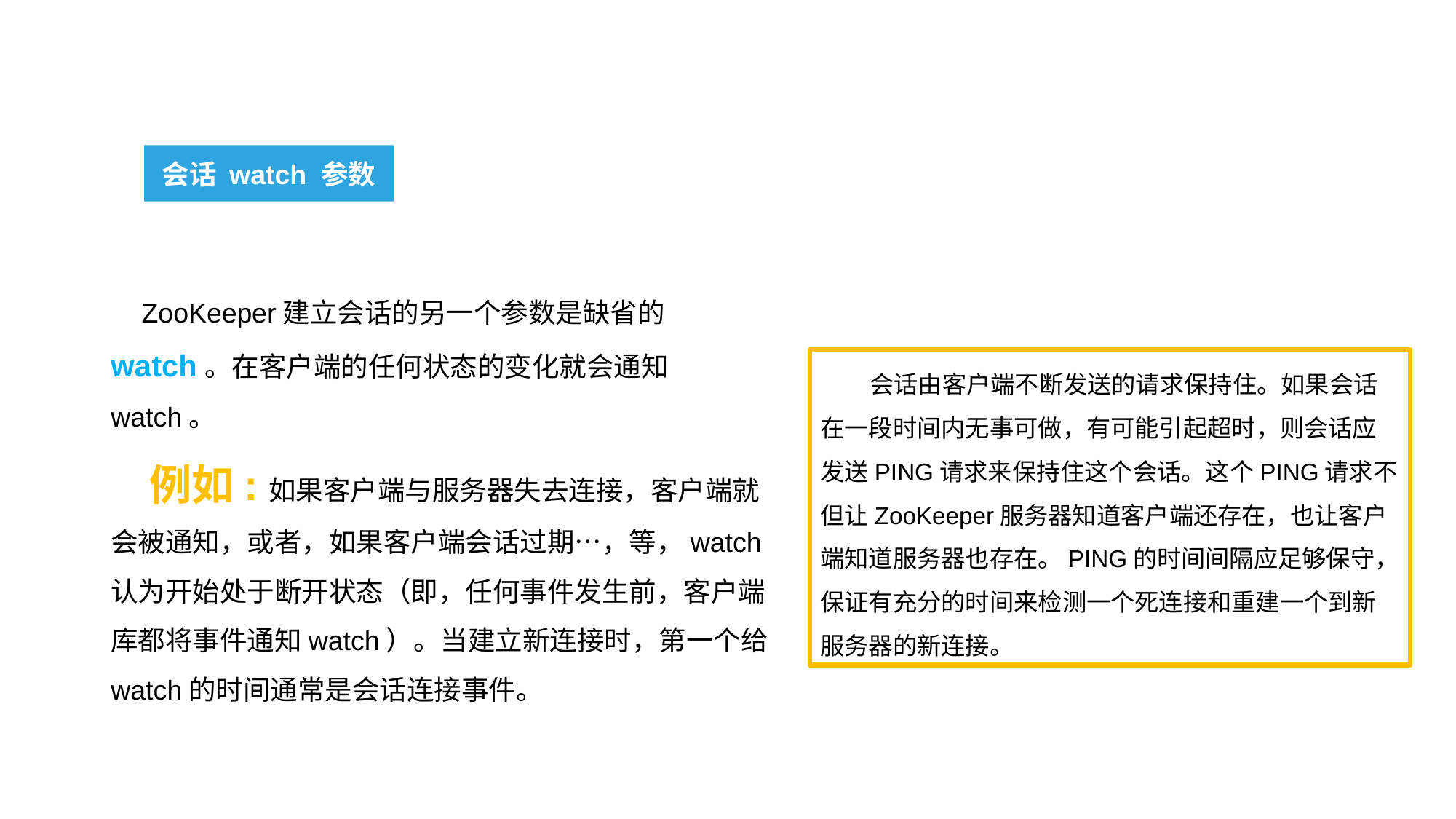

第三章    会话管理
会话 watch 参数
    ZooKeeper建立会话的另一个参数是缺省的watch。在客户端的任何状态的变化就会通知watch。
    例如:如果客户端与服务器失去连接，客户端就会被通知，或者，如果客户端会话过期…，等，watch认为开始处于断开状态（即，任何事件发生前，客户端库都将事件通知watch）。当建立新连接时，第一个给watch的时间通常是会话连接事件。
        会话由客户端不断发送的请求保持住。如果会话在一段时间内无事可做，有可能引起超时，则会话应发送PING请求来保持住这个会话。这个PING请求不但让ZooKeeper服务器知道客户端还存在，也让客户端知道服务器也存在。PING的时间间隔应足够保守，保证有充分的时间来检测一个死连接和重建一个到新服务器的新连接。